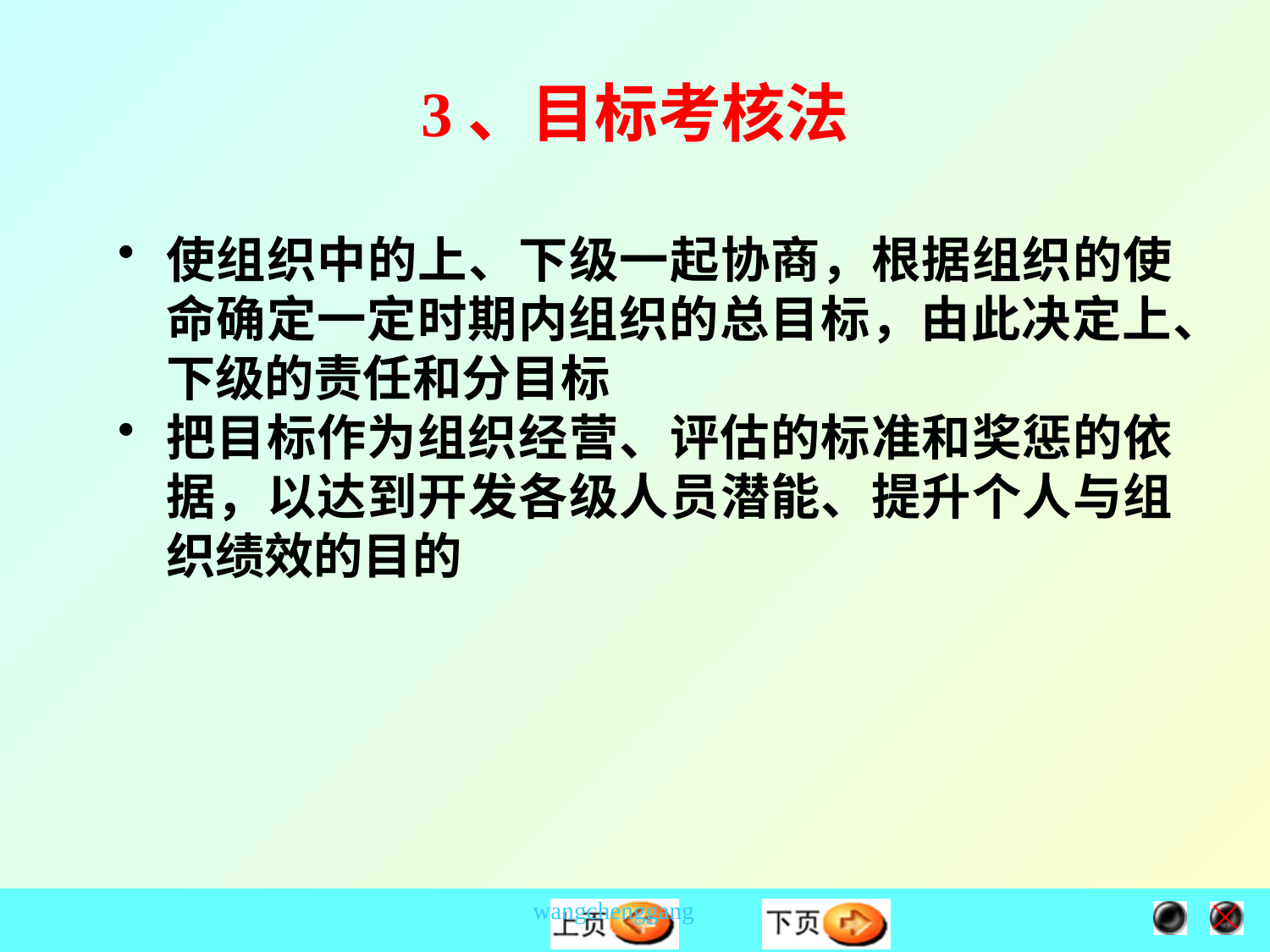

# 3、目标考核法
使组织中的上、下级一起协商，根据组织的使命确定一定时期内组织的总目标，由此决定上、下级的责任和分目标
把目标作为组织经营、评估的标准和奖惩的依据，以达到开发各级人员潜能、提升个人与组织绩效的目的

wangchenggang